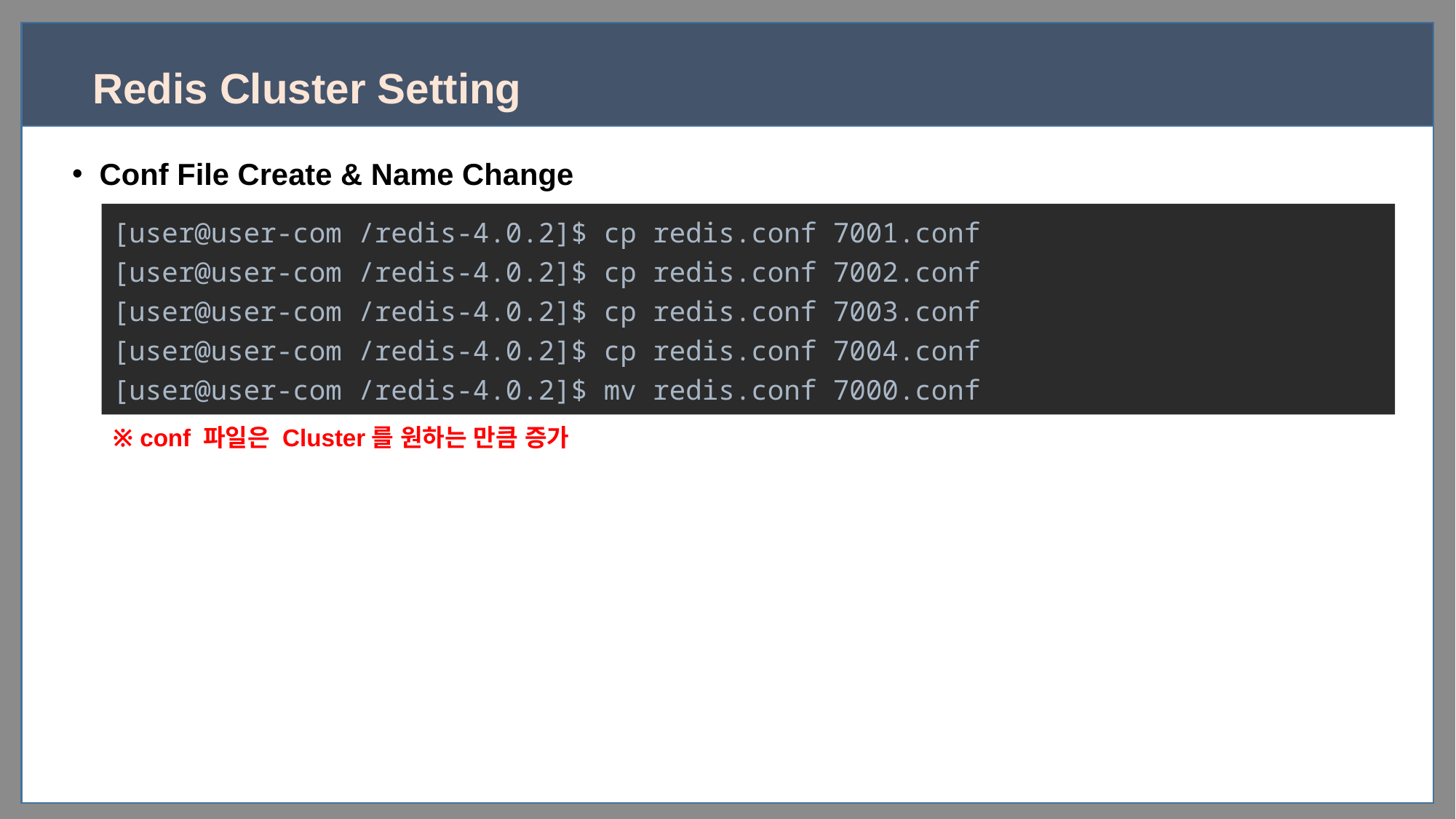

# Redis Cluster Setting
Conf File Create & Name Change
[user@user-com /redis-4.0.2]$ cp redis.conf 7001.conf
[user@user-com /redis-4.0.2]$ cp redis.conf 7002.conf
[user@user-com /redis-4.0.2]$ cp redis.conf 7003.conf
[user@user-com /redis-4.0.2]$ cp redis.conf 7004.conf
[user@user-com /redis-4.0.2]$ mv redis.conf 7000.conf
※ conf 파일은 Cluster를 원하는 만큼 증가